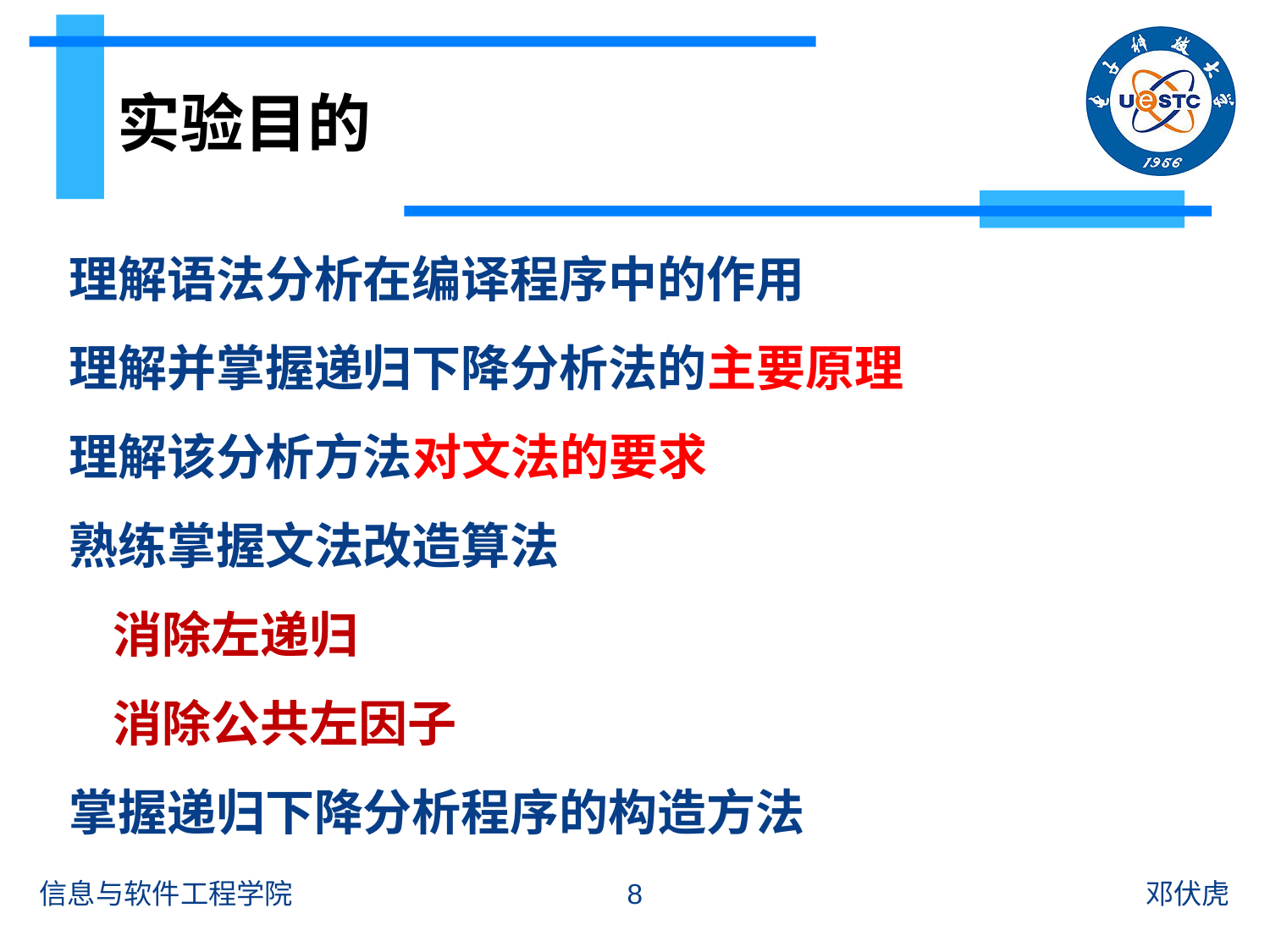

# 实验目的
理解语法分析在编译程序中的作用
理解并掌握递归下降分析法的主要原理
理解该分析方法对文法的要求
熟练掌握文法改造算法
   消除左递归
   消除公共左因子
掌握递归下降分析程序的构造方法

8
信息与软件工程学院
邓伏虎